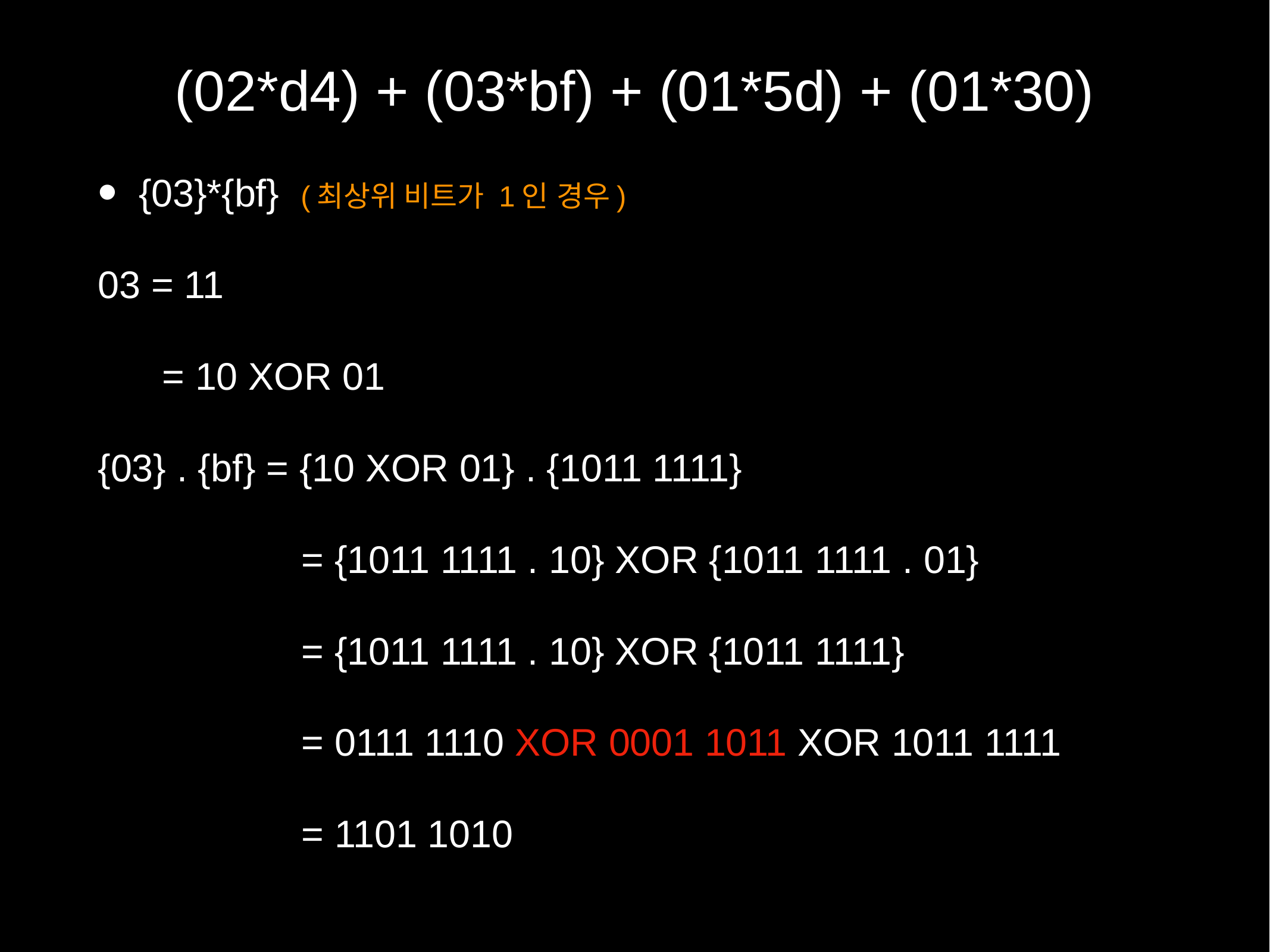

# (02*d4) + (03*bf) + (01*5d) + (01*30)
{03}*{bf}  (최상위 비트가 1인 경우)
03 = 11
      = 10 XOR 01
{03} . {bf} = {10 XOR 01} . {1011 1111}
                   = {1011 1111 . 10} XOR {1011 1111 . 01}
                   = {1011 1111 . 10} XOR {1011 1111}
                   = 0111 1110 XOR 0001 1011 XOR 1011 1111
                   = 1101 1010